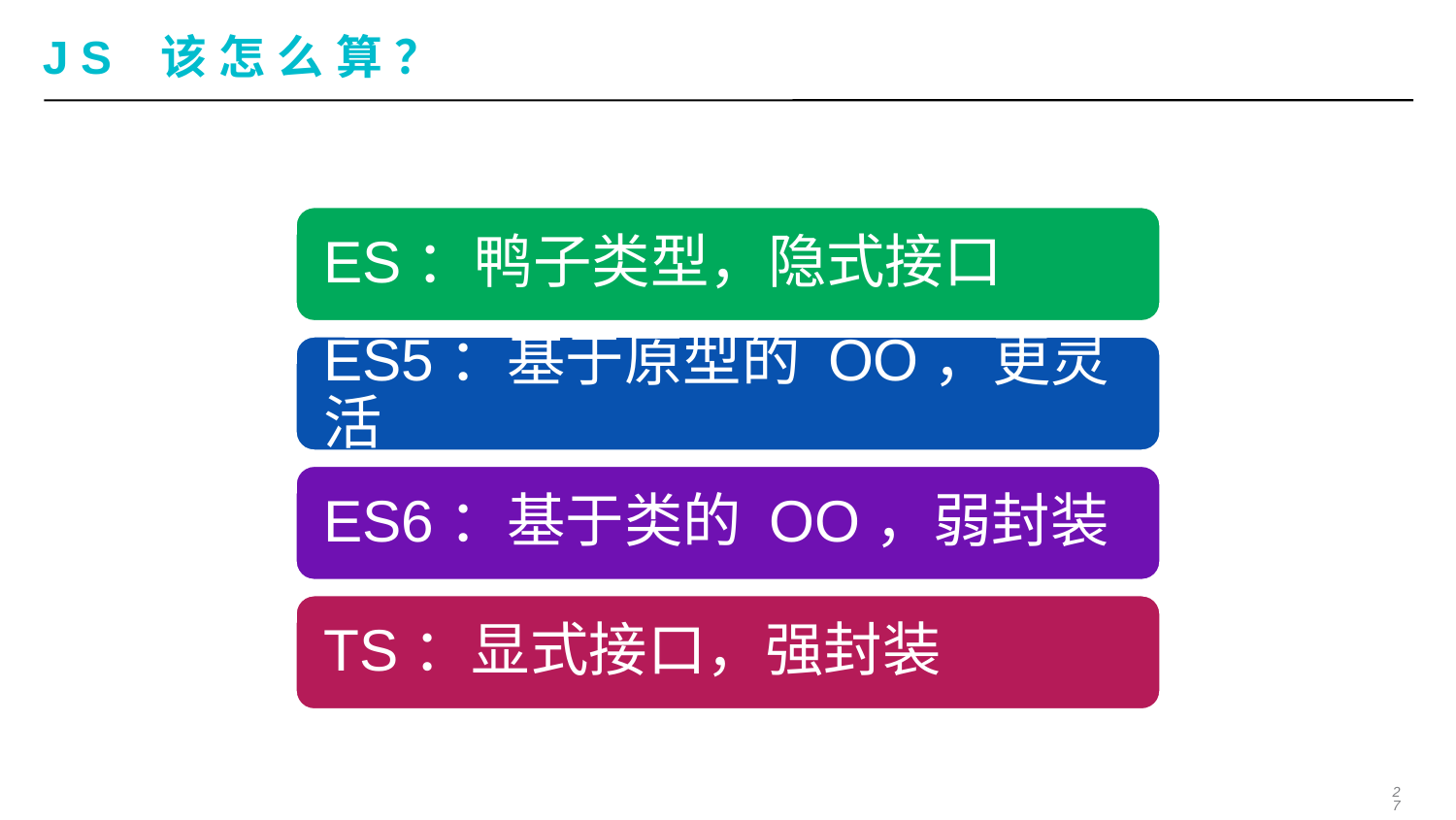

# JS 该怎么算？
ES：鸭子类型，隐式接口
ES5：基于原型的 OO，更灵活
ES6：基于类的 OO，弱封装
TS：显式接口，强封装
27